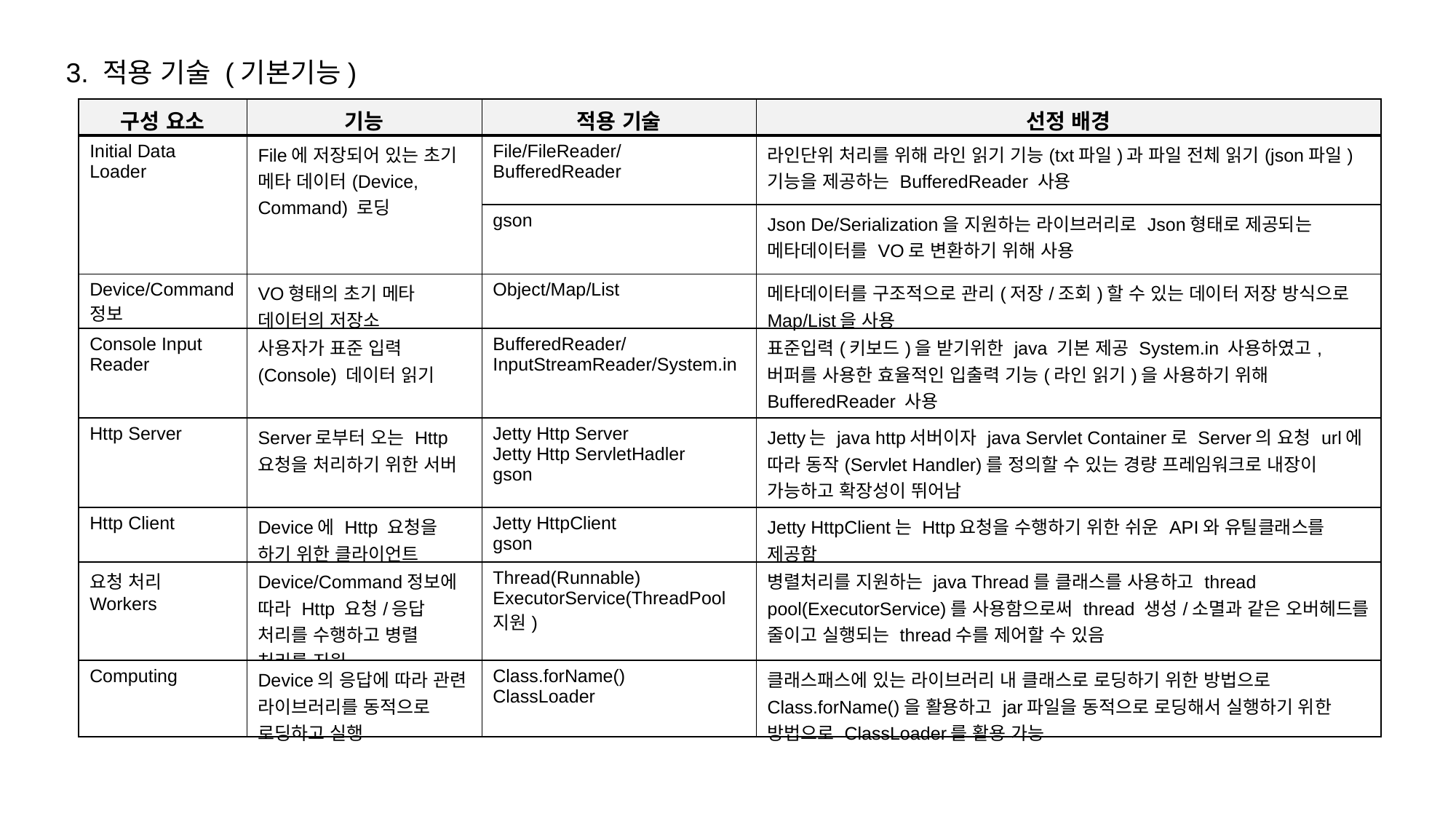

3. 적용 기술 (기본기능)
| 구성 요소 | 기능 | 적용 기술 | 선정 배경 |
| --- | --- | --- | --- |
| Initial Data Loader | File에 저장되어 있는 초기 메타 데이터(Device, Command) 로딩 | File/FileReader/BufferedReader | 라인단위 처리를 위해 라인 읽기 기능(txt파일)과 파일 전체 읽기(json파일) 기능을 제공하는 BufferedReader 사용 |
|  |  | gson | Json De/Serialization을 지원하는 라이브러리로 Json형태로 제공되는 메타데이터를 VO로 변환하기 위해 사용 |
| Device/Command 정보 | VO형태의 초기 메타 데이터의 저장소 | Object/Map/List | 메타데이터를 구조적으로 관리(저장/조회)할 수 있는 데이터 저장 방식으로 Map/List을 사용 |
| Console Input Reader | 사용자가 표준 입력(Console) 데이터 읽기 | BufferedReader/InputStreamReader/System.in | 표준입력(키보드)을 받기위한 java 기본 제공 System.in 사용하였고, 버퍼를 사용한 효율적인 입출력 기능(라인 읽기)을 사용하기 위해 BufferedReader 사용 |
| Http Server | Server로부터 오는 Http 요청을 처리하기 위한 서버 | Jetty Http Server Jetty Http ServletHadler gson | Jetty는 java http서버이자 java Servlet Container로 Server의 요청 url에 따라 동작(Servlet Handler)를 정의할 수 있는 경량 프레임워크로 내장이 가능하고 확장성이 뛰어남 |
| Http Client | Device에 Http 요청을 하기 위한 클라이언트 | Jetty HttpClient gson | Jetty HttpClient는 Http요청을 수행하기 위한 쉬운 API와 유틸클래스를 제공함 |
| 요청 처리 Workers | Device/Command정보에 따라 Http 요청/응답 처리를 수행하고 병렬 처리를 지원 | Thread(Runnable) ExecutorService(ThreadPool 지원) | 병렬처리를 지원하는 java Thread를 클래스를 사용하고 thread pool(ExecutorService)를 사용함으로써 thread 생성/소멸과 같은 오버헤드를 줄이고 실행되는 thread수를 제어할 수 있음 |
| Computing | Device의 응답에 따라 관련 라이브러리를 동적으로 로딩하고 실행 | Class.forName() ClassLoader | 클래스패스에 있는 라이브러리 내 클래스로 로딩하기 위한 방법으로 Class.forName()을 활용하고 jar파일을 동적으로 로딩해서 실행하기 위한 방법으로 ClassLoader를 활용 가능 |